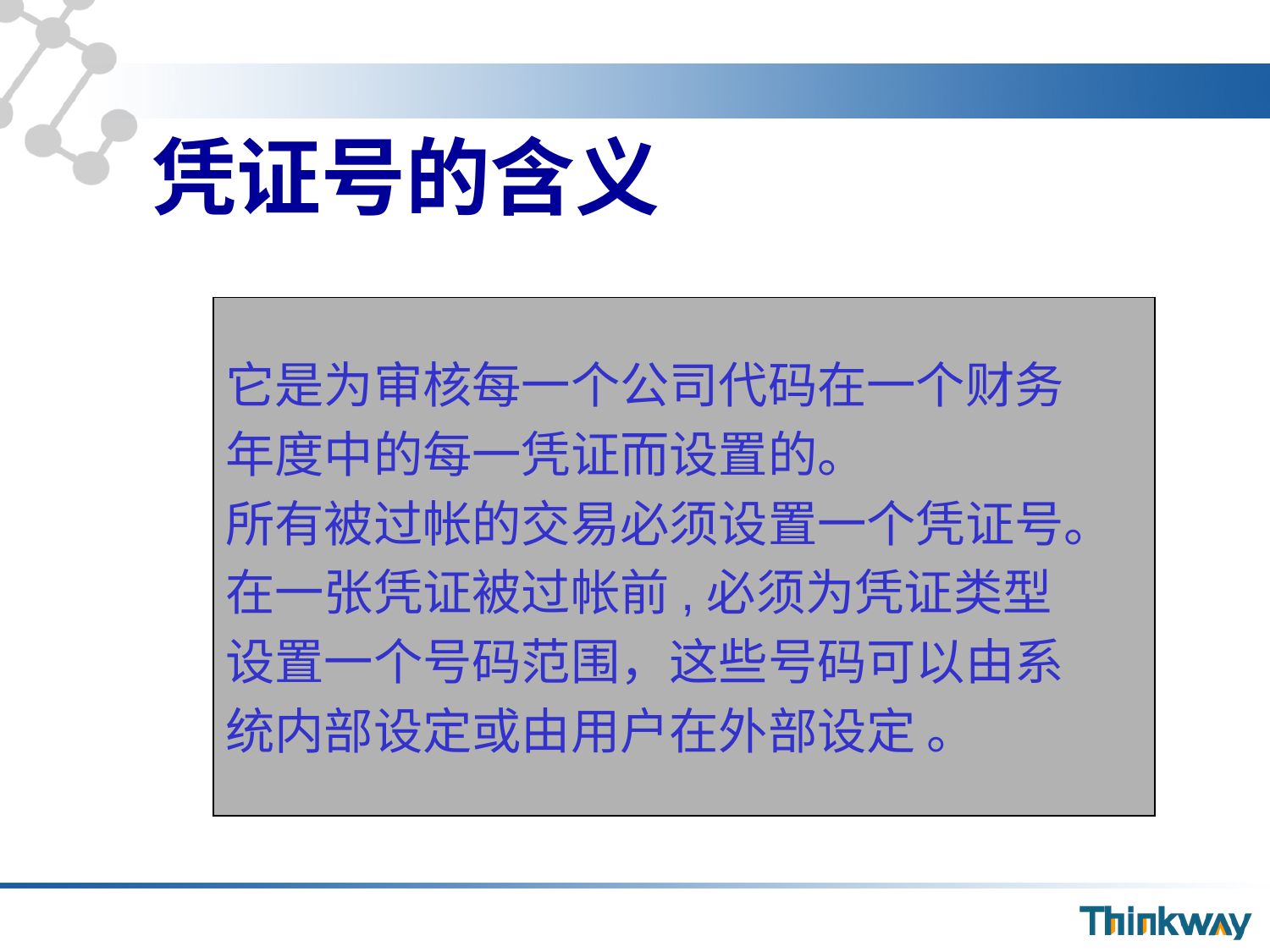

# 凭证号的含义

它是为审核每一个公司代码在一个财务
年度中的每一凭证而设置的。
所有被过帐的交易必须设置一个凭证号。
在一张凭证被过帐前,必须为凭证类型
设置一个号码范围，这些号码可以由系
统内部设定或由用户在外部设定 。